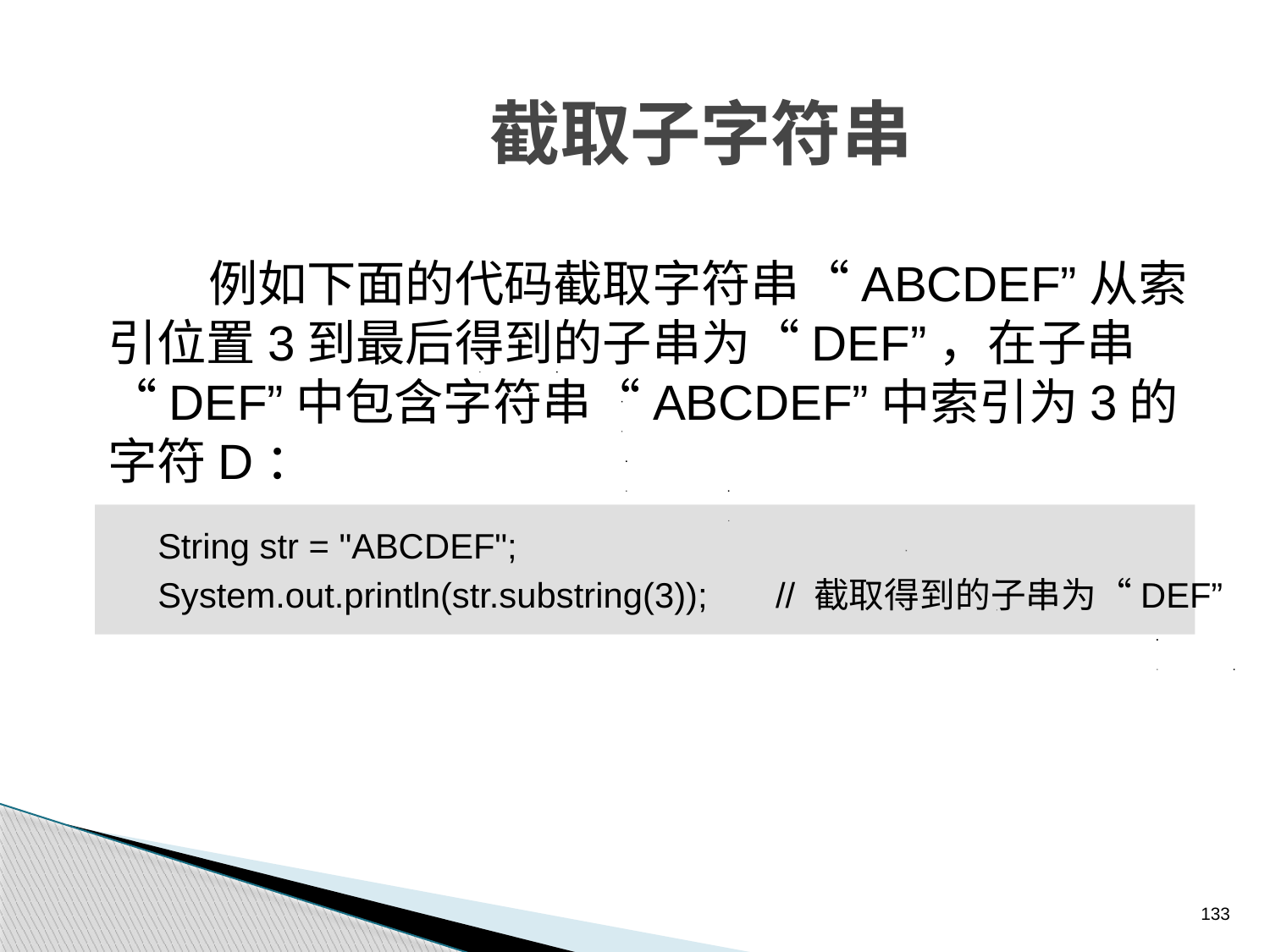

# 截取子字符串

例如下面的代码截取字符串“ABCDEF”从索引位置3到最后得到的子串为“DEF”，在子串“DEF”中包含字符串“ABCDEF”中索引为3的字符D：

String str = "ABCDEF";
System.out.println(str.substring(3));       // 截取得到的子串为“DEF”

133